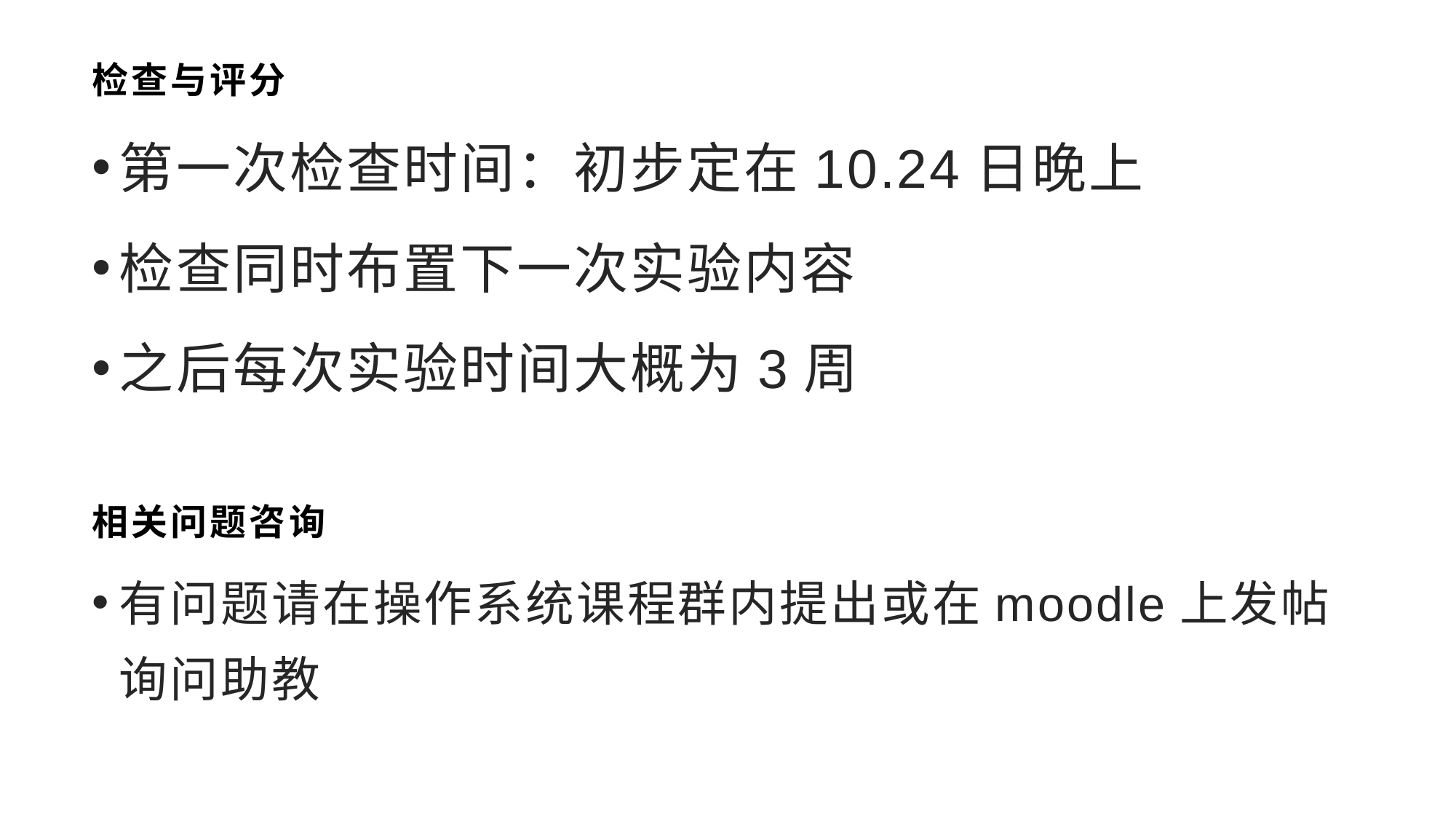

# 检查与评分
第一次检查时间：初步定在10.24日晚上
检查同时布置下一次实验内容
之后每次实验时间大概为3周

相关问题咨询
有问题请在操作系统课程群内提出或在moodle上发帖询问助教